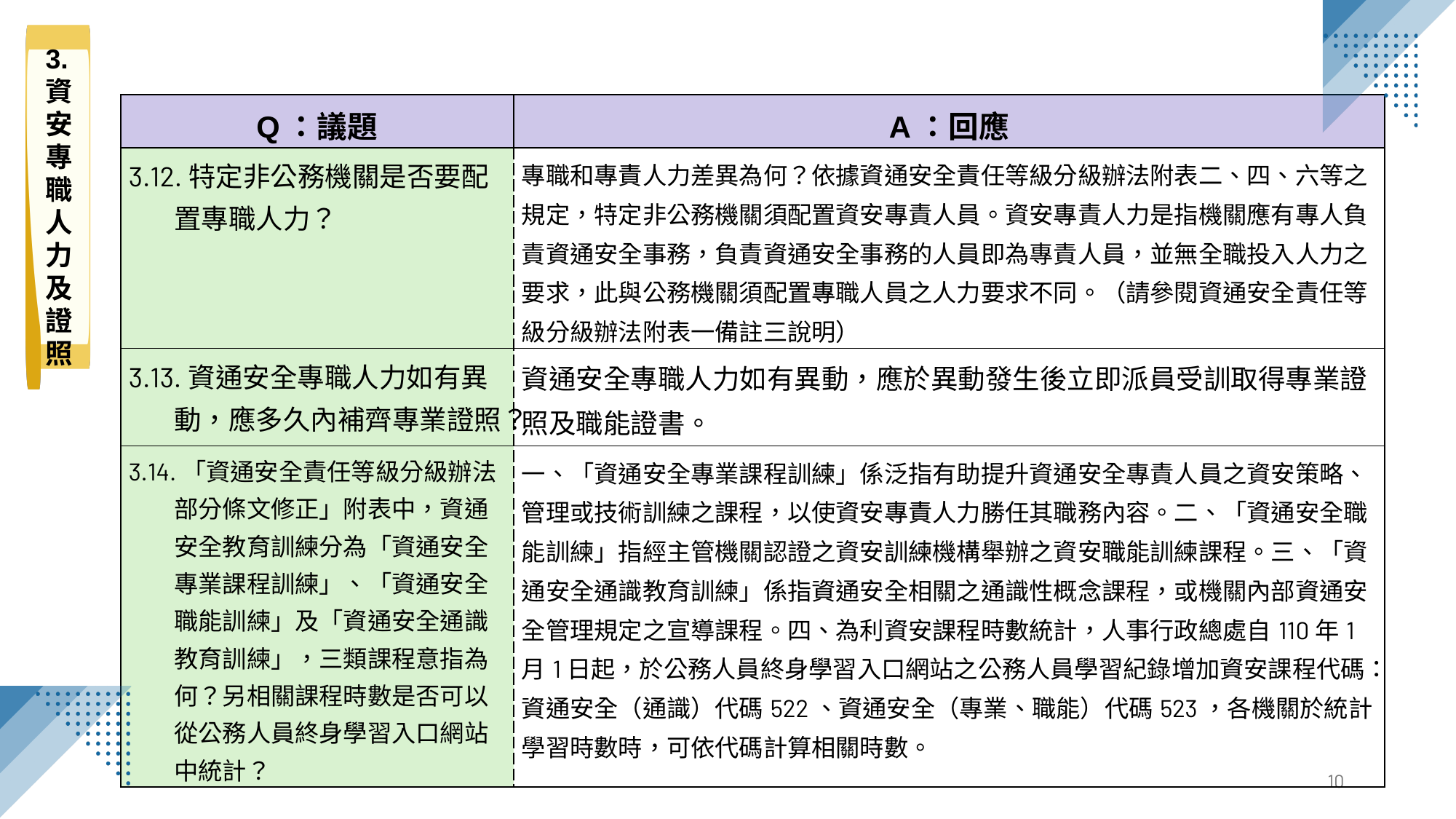

3.資安專職人力及證照

| Q：議題 | A：回應 |
| --- | --- |
| 3.12.特定非公務機關是否要配置專職人力？ | 專職和專責人力差異為何？依據資通安全責任等級分級辦法附表二、四、六等之規定，特定非公務機關須配置資安專責人員。資安專責人力是指機關應有專人負責資通安全事務，負責資通安全事務的人員即為專責人員，並無全職投入人力之要求，此與公務機關須配置專職人員之人力要求不同。（請參閱資通安全責任等級分級辦法附表一備註三說明） |
| 3.13.資通安全專職人力如有異動，應多久內補齊專業證照？ | 資通安全專職人力如有異動，應於異動發生後立即派員受訓取得專業證照及職能證書。 |
| 3.14.「資通安全責任等級分級辦法部分條文修正」附表中，資通安全教育訓練分為「資通安全專業課程訓練」、「資通安全職能訓練」及「資通安全通識教育訓練」，三類課程意指為何？另相關課程時數是否可以從公務人員終身學習入口網站中統計？ | 一、「資通安全專業課程訓練」係泛指有助提升資通安全專責人員之資安策略、管理或技術訓練之課程，以使資安專責人力勝任其職務內容。二、「資通安全職能訓練」指經主管機關認證之資安訓練機構舉辦之資安職能訓練課程。三、「資通安全通識教育訓練」係指資通安全相關之通識性概念課程，或機關內部資通安全管理規定之宣導課程。四、為利資安課程時數統計，人事行政總處自110年1月1日起，於公務人員終身學習入口網站之公務人員學習紀錄增加資安課程代碼：資通安全（通識）代碼522、資通安全（專業、職能）代碼523，各機關於統計學習時數時，可依代碼計算相關時數。 |

10